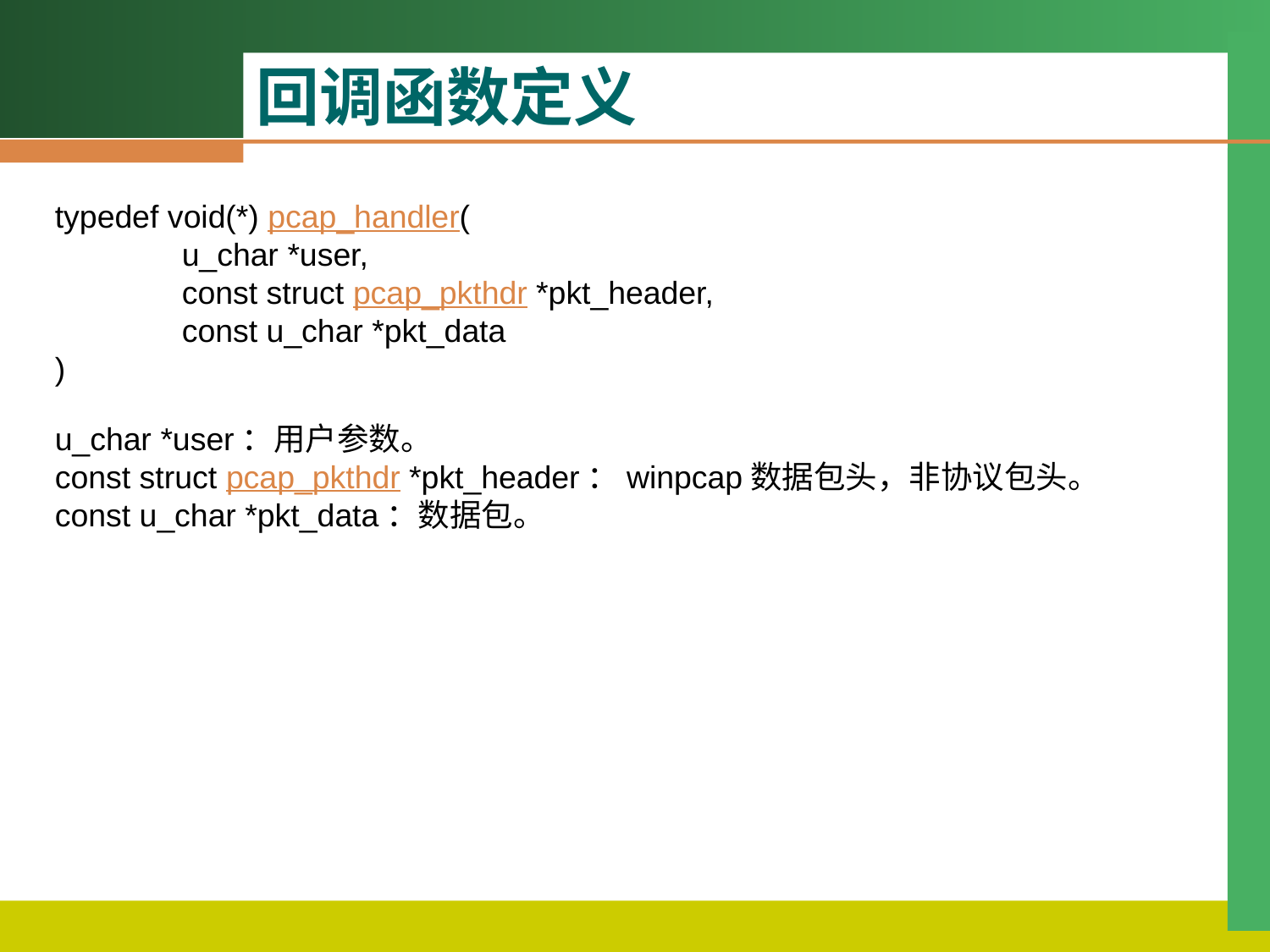

# 回调函数定义
typedef void(*) pcap_handler(
	u_char *user,
	const struct pcap_pkthdr *pkt_header,
	const u_char *pkt_data
)
u_char *user：用户参数。
const struct pcap_pkthdr *pkt_header：winpcap数据包头，非协议包头。
const u_char *pkt_data：数据包。